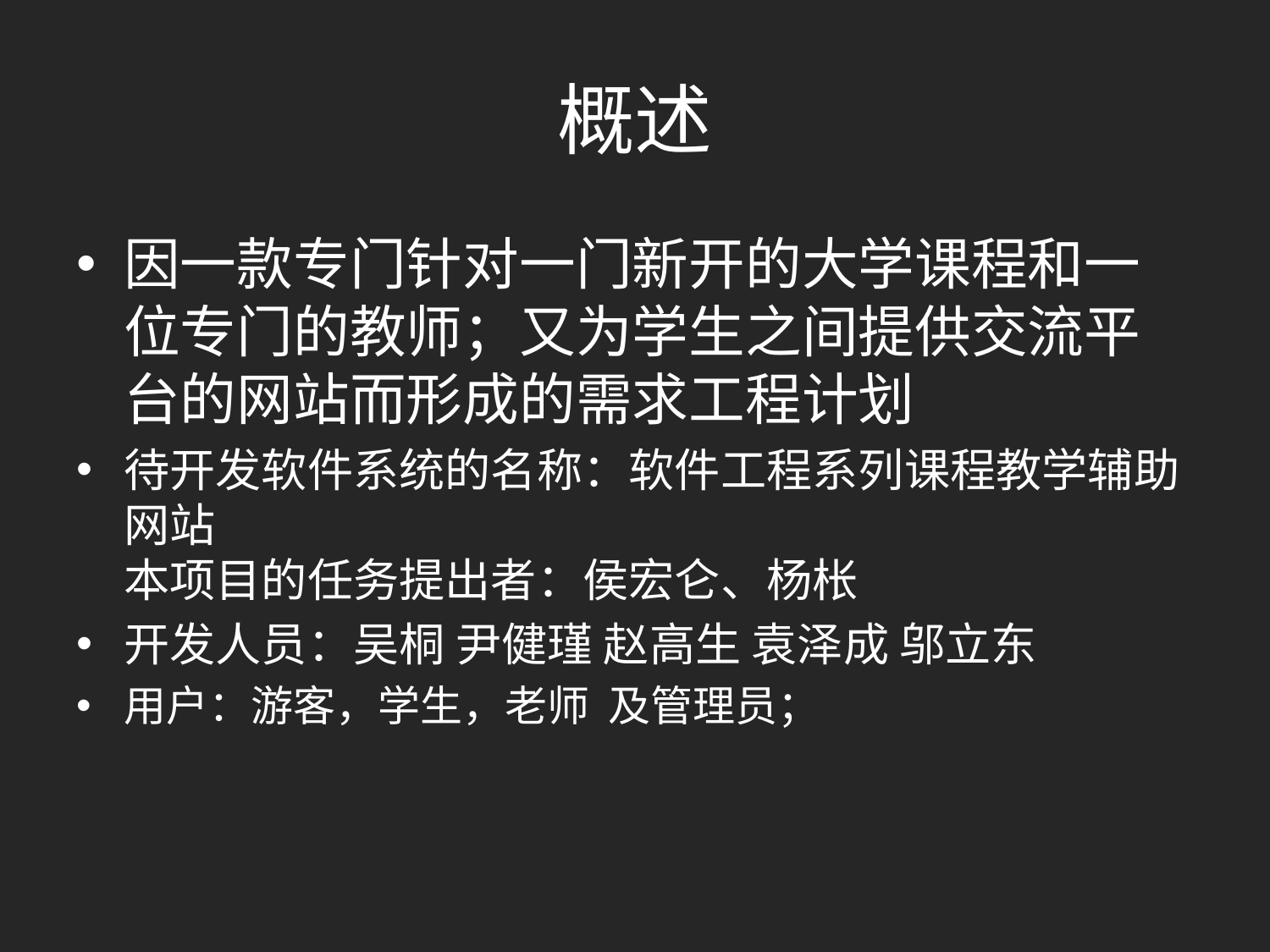

# 概述
因一款专门针对一门新开的大学课程和一位专门的教师；又为学生之间提供交流平台的网站而形成的需求工程计划
待开发软件系统的名称：软件工程系列课程教学辅助网站
本项目的任务提出者：侯宏仑、杨枨
开发人员：吴桐 尹健瑾 赵高生 袁泽成 邬立东
用户：游客，学生，老师  及管理员；